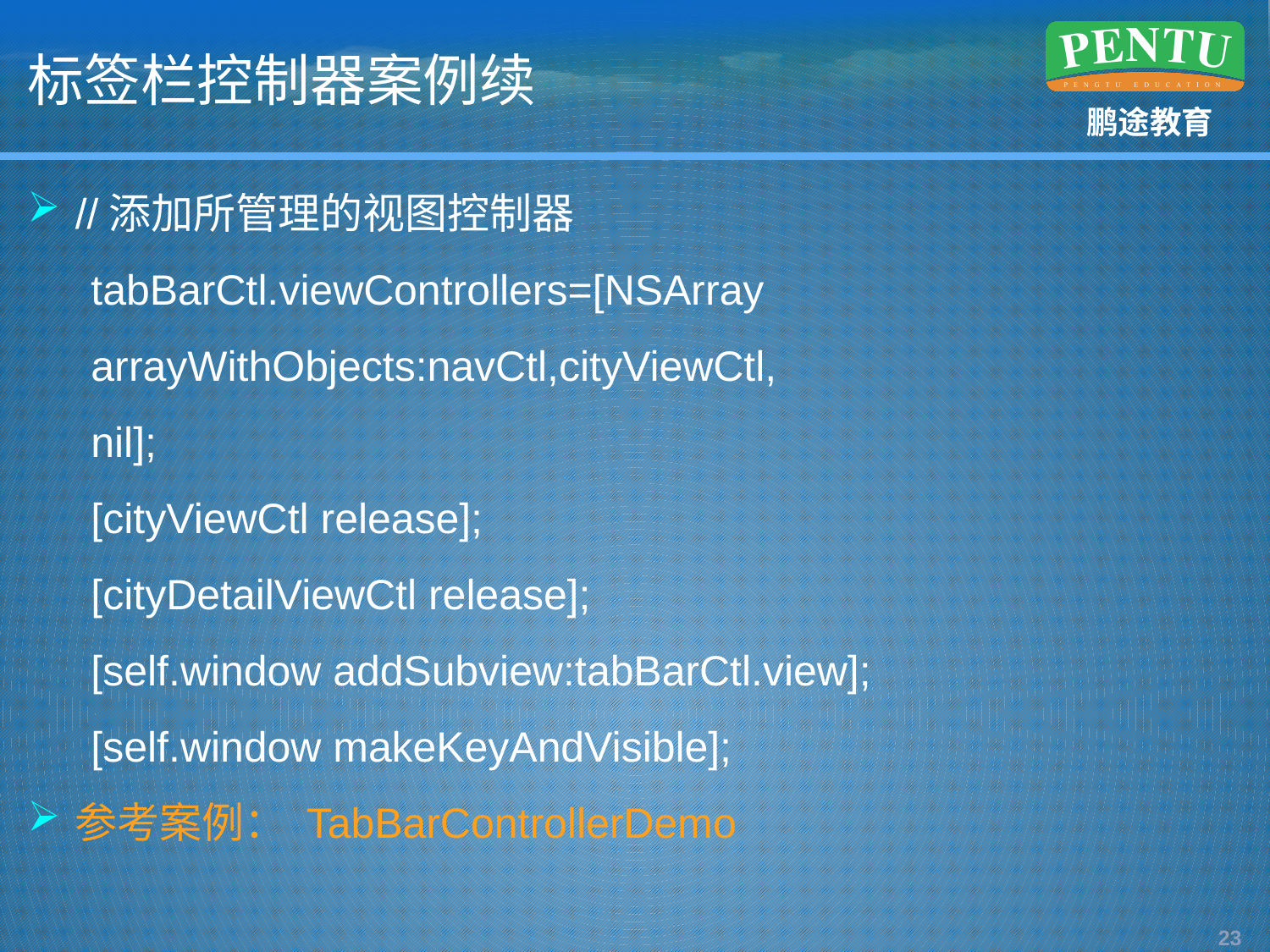

# 标签栏控制器案例续
//添加所管理的视图控制器
tabBarCtl.viewControllers=[NSArray arrayWithObjects:navCtl,cityViewCtl,
nil];
[cityViewCtl release];
[cityDetailViewCtl release];
[self.window addSubview:tabBarCtl.view];
[self.window makeKeyAndVisible];
参考案例： TabBarControllerDemo
23